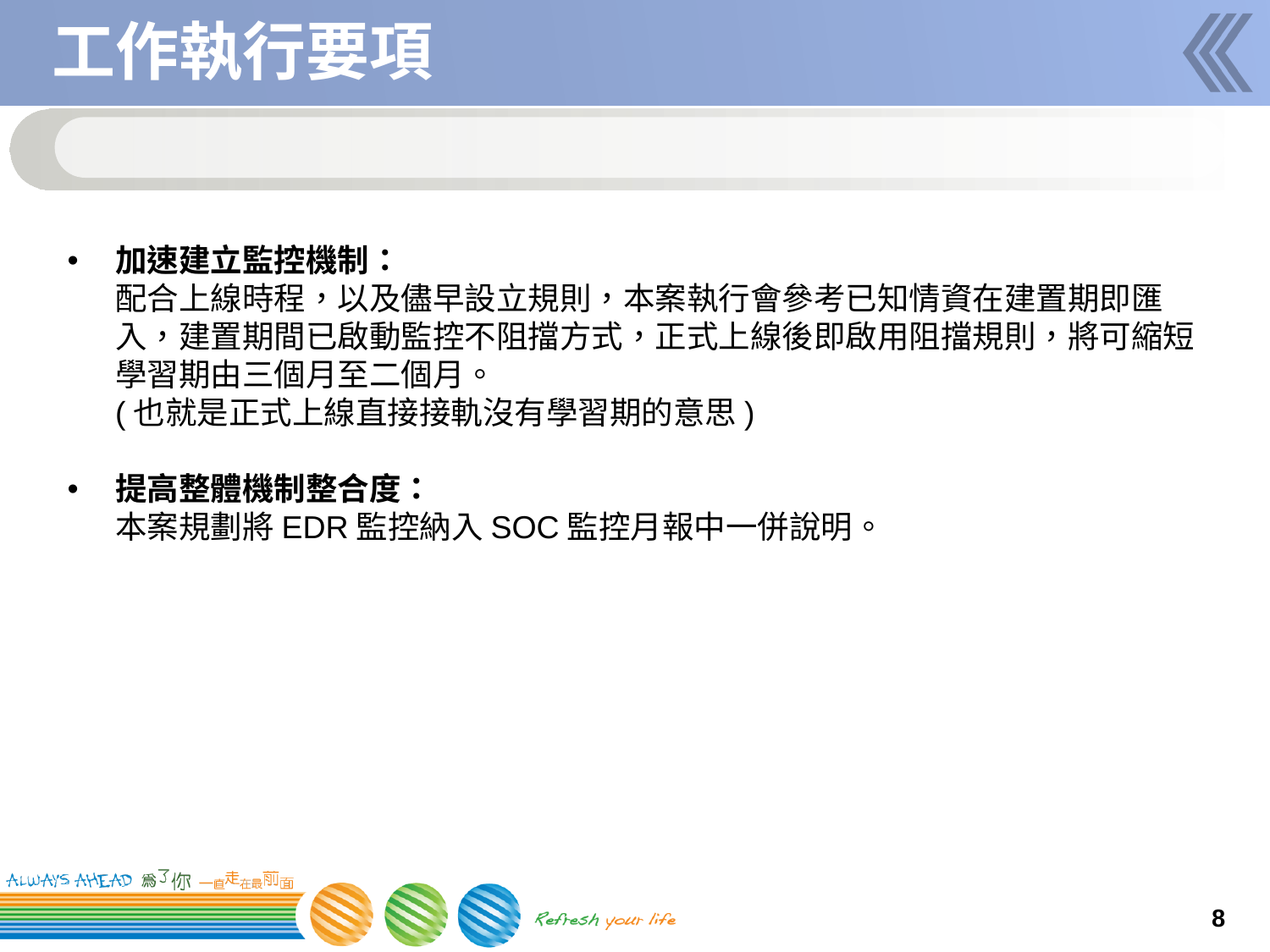

# 工作執行要項

加速建立監控機制：
配合上線時程，以及儘早設立規則，本案執行會參考已知情資在建置期即匯入，建置期間已啟動監控不阻擋方式，正式上線後即啟用阻擋規則，將可縮短學習期由三個月至二個月。
(也就是正式上線直接接軌沒有學習期的意思)

提高整體機制整合度：
本案規劃將EDR監控納入SOC監控月報中一併說明。

8